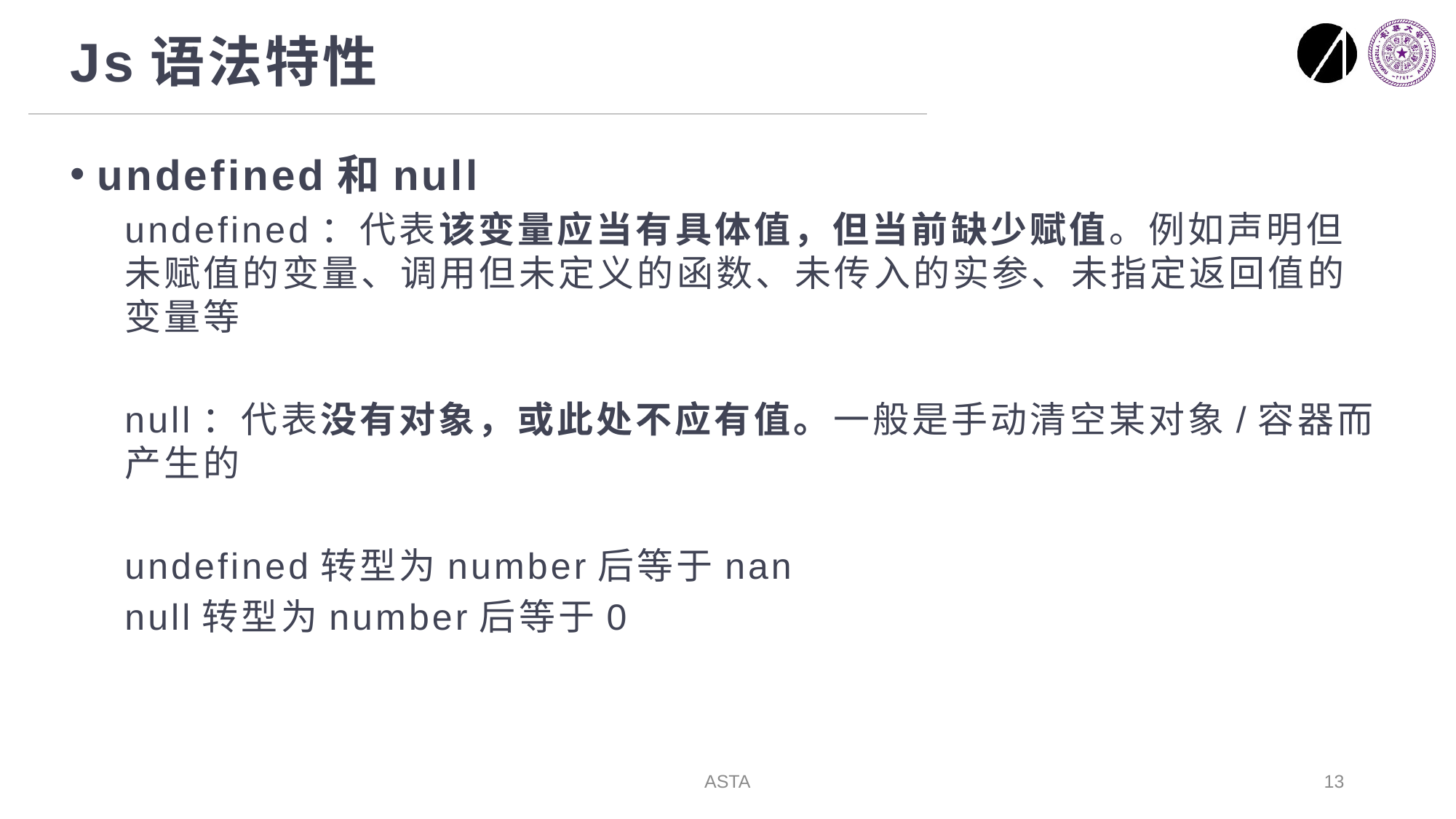

# Js语法特性
undefined和null
undefined：代表该变量应当有具体值，但当前缺少赋值。例如声明但未赋值的变量、调用但未定义的函数、未传入的实参、未指定返回值的变量等

null：代表没有对象，或此处不应有值。一般是手动清空某对象/容器而产生的

undefined转型为number后等于nan
null转型为number后等于0
ASTA
13